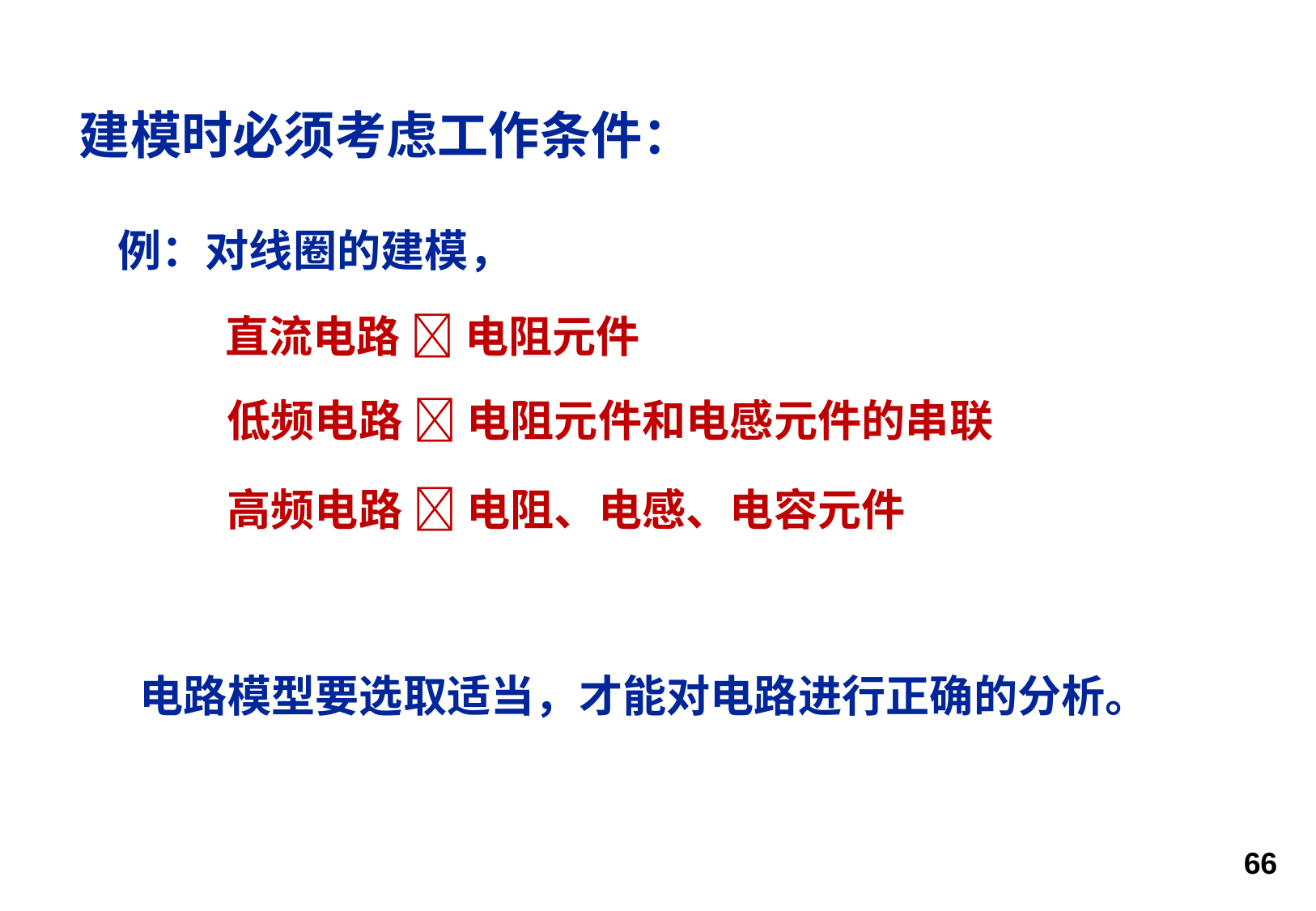

建模时必须考虑工作条件：
例：对线圈的建模，
直流电路 ⇒ 电阻元件
低频电路 ⇒ 电阻元件和电感元件的串联
高频电路 ⇒ 电阻、电感、电容元件
    电路模型要选取适当，才能对电路进行正确的分析。